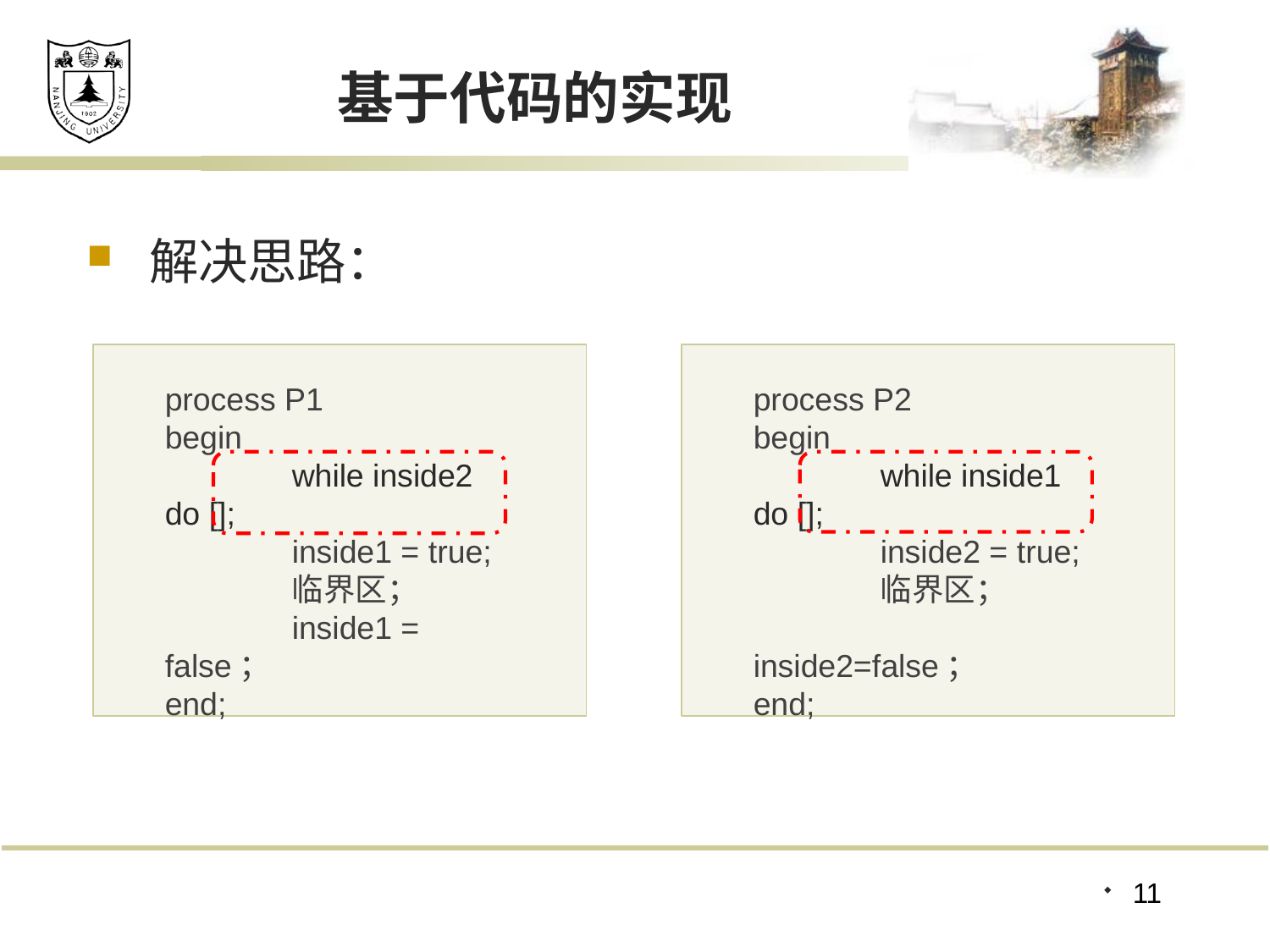

# 基于代码的实现
解决思路：

process P1
begin
	while inside2 do [];
	inside1 = true;
	临界区；
	inside1 = false；
end;
process P2
begin
	while inside1 do [];
	inside2 = true;
	临界区；
	inside2=false；
end;

11